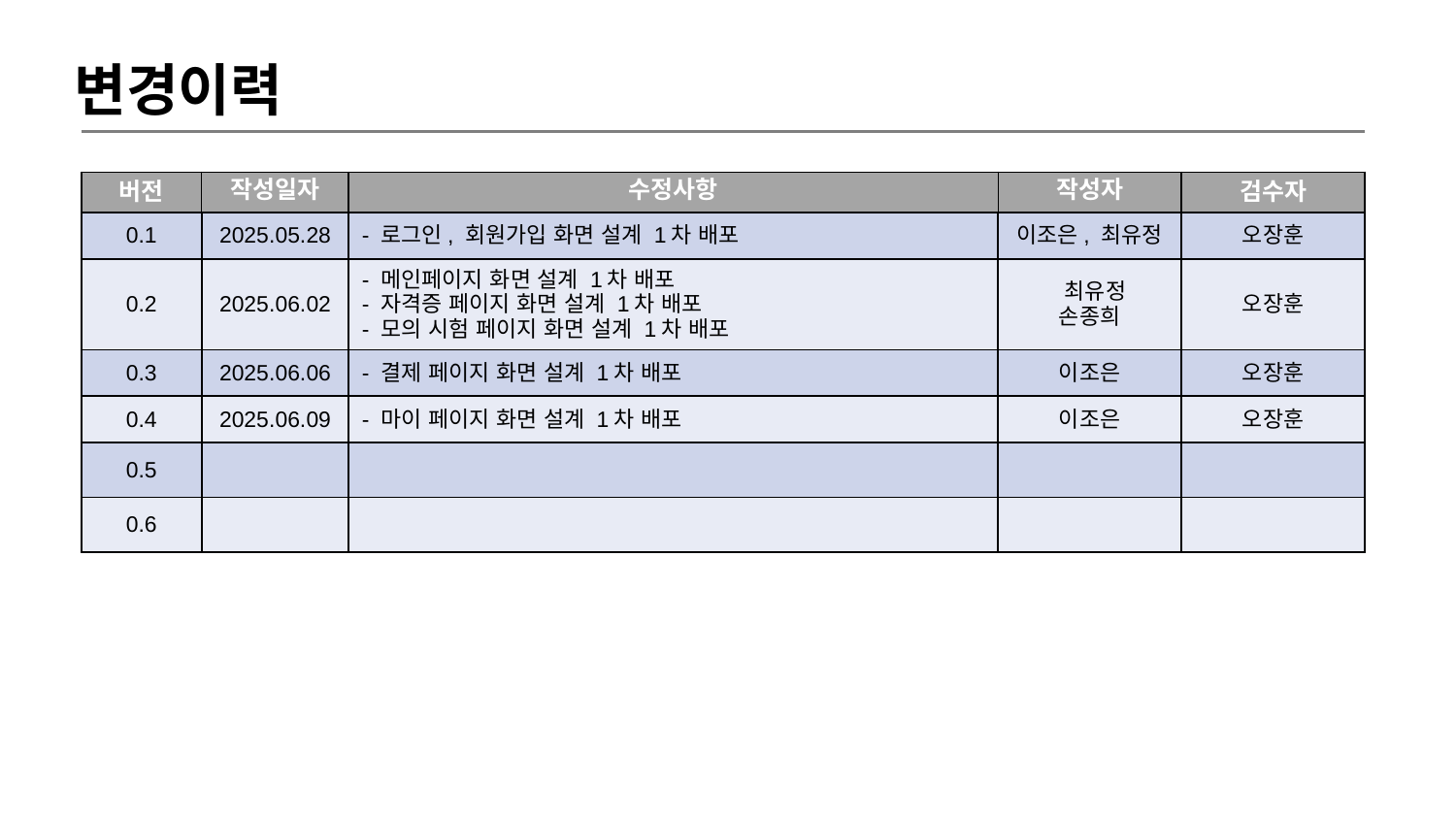

변경이력
| 버전 | 작성일자 | 수정사항 | 작성자 | 검수자 |
| --- | --- | --- | --- | --- |
| 0.1 | 2025.05.28 | - 로그인, 회원가입 화면 설계 1차 배포 | 이조은, 최유정 | 오장훈 |
| 0.2 | 2025.06.02 | - 메인페이지 화면 설계 1차 배포 - 자격증 페이지 화면 설계 1차 배포 - 모의 시험 페이지 화면 설계 1차 배포 | 최유정 손종희 | 오장훈 |
| 0.3 | 2025.06.06 | - 결제 페이지 화면 설계 1차 배포 | 이조은 | 오장훈 |
| 0.4 | 2025.06.09 | - 마이 페이지 화면 설계 1차 배포 | 이조은 | 오장훈 |
| 0.5 |  |  |  |  |
| 0.6 |  |  |  |  |